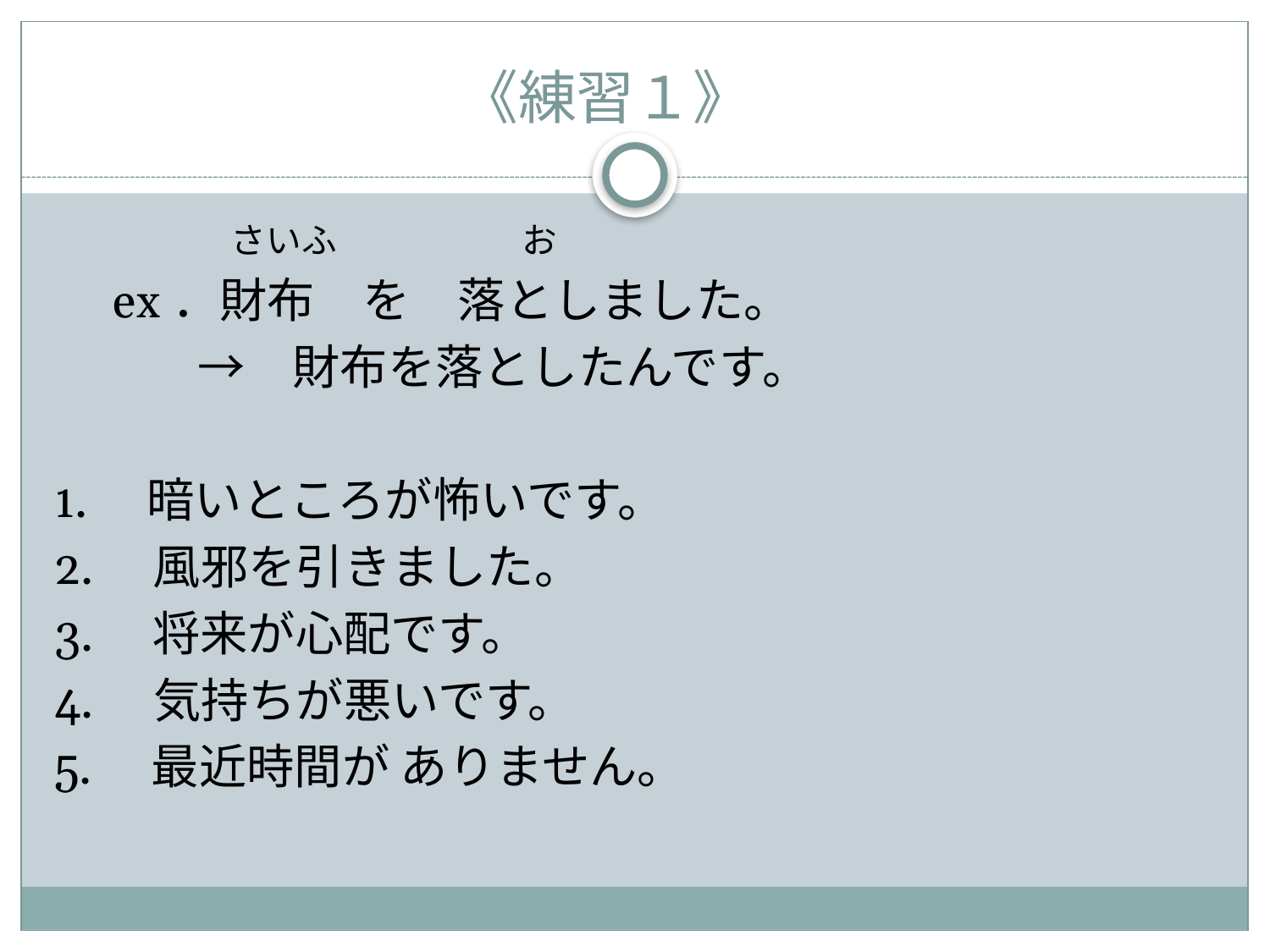

# 《練習１》
　　　　　さいふ 　　　　　お
　ex．財布　を　落としました。
　　　→　財布を落としたんです。

1.　暗いところが怖いです。
2.　風邪を引きました。
3.　将来が心配です。
4.　気持ちが悪いです。
5.　最近時間が ありません。